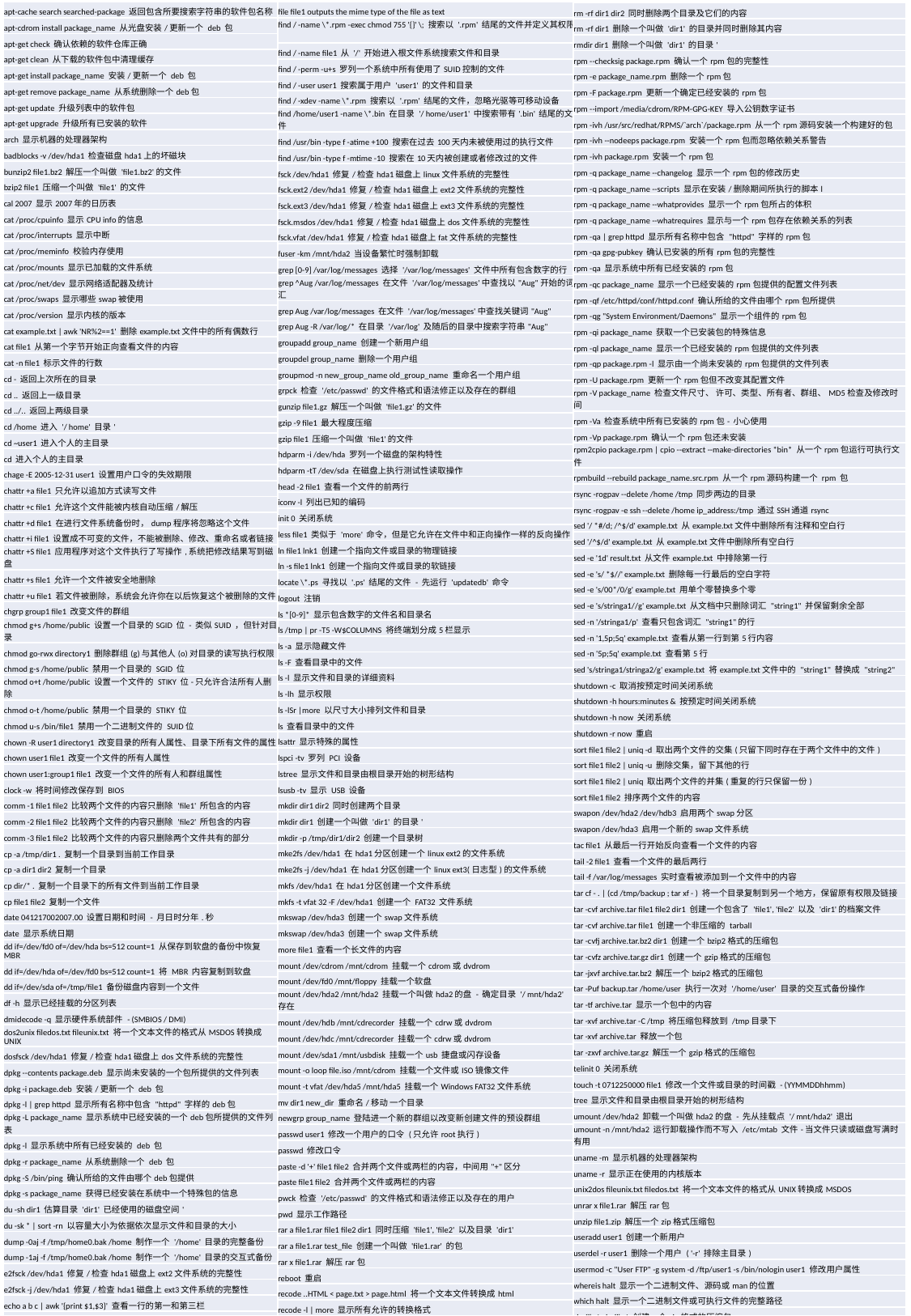

| file file1 outputs the mime type of the file as text |
| --- |
| find / -name \\*.rpm -exec chmod 755 '{}' \; 搜索以 '.rpm' 结尾的文件并定义其权限 |
| find / -name file1 从 '/' 开始进入根文件系统搜索文件和目录 |
| find / -perm -u+s 罗列一个系统中所有使用了SUID控制的文件 |
| find / -user user1 搜索属于用户 'user1' 的文件和目录 |
| find / -xdev -name \\*.rpm 搜索以 '.rpm' 结尾的文件，忽略光驱等可移动设备 |
| find /home/user1 -name \\*.bin 在目录 '/ home/user1' 中搜索带有'.bin' 结尾的文件 |
| find /usr/bin -type f -atime +100 搜索在过去100天内未被使用过的执行文件 |
| find /usr/bin -type f -mtime -10 搜索在10天内被创建或者修改过的文件 |
| fsck /dev/hda1 修复/检查hda1磁盘上linux文件系统的完整性 |
| fsck.ext2 /dev/hda1 修复/检查hda1磁盘上ext2文件系统的完整性 |
| fsck.ext3 /dev/hda1 修复/检查hda1磁盘上ext3文件系统的完整性 |
| fsck.msdos /dev/hda1 修复/检查hda1磁盘上dos文件系统的完整性 |
| fsck.vfat /dev/hda1 修复/检查hda1磁盘上fat文件系统的完整性 |
| fuser -km /mnt/hda2 当设备繁忙时强制卸载 |
| grep [0-9] /var/log/messages 选择 '/var/log/messages' 文件中所有包含数字的行 |
| grep ^Aug /var/log/messages 在文件 '/var/log/messages'中查找以"Aug"开始的词汇 |
| grep Aug /var/log/messages 在文件 '/var/log/messages'中查找关键词"Aug" |
| grep Aug -R /var/log/\* 在目录 '/var/log' 及随后的目录中搜索字符串"Aug" |
| groupadd group\_name 创建一个新用户组 |
| groupdel group\_name 删除一个用户组 |
| groupmod -n new\_group\_name old\_group\_name 重命名一个用户组 |
| grpck 检查 '/etc/passwd' 的文件格式和语法修正以及存在的群组 |
| gunzip file1.gz 解压一个叫做 'file1.gz'的文件 |
| gzip -9 file1 最大程度压缩 |
| gzip file1 压缩一个叫做 'file1'的文件 |
| hdparm -i /dev/hda 罗列一个磁盘的架构特性 |
| hdparm -tT /dev/sda 在磁盘上执行测试性读取操作 |
| head -2 file1 查看一个文件的前两行 |
| iconv -l 列出已知的编码 |
| init 0 关闭系统 |
| less file1 类似于 'more' 命令，但是它允许在文件中和正向操作一样的反向操作 |
| ln file1 lnk1 创建一个指向文件或目录的物理链接 |
| ln -s file1 lnk1 创建一个指向文件或目录的软链接 |
| locate \\*.ps 寻找以 '.ps' 结尾的文件 - 先运行 'updatedb' 命令 |
| logout 注销 |
| ls \*[0-9]\* 显示包含数字的文件名和目录名 |
| ls /tmp | pr -T5 -W$COLUMNS 将终端划分成5栏显示 |
| ls -a 显示隐藏文件 |
| ls -F 查看目录中的文件 |
| ls -l 显示文件和目录的详细资料 |
| ls -lh 显示权限 |
| ls -lSr |more 以尺寸大小排列文件和目录 |
| ls 查看目录中的文件 |
| lsattr 显示特殊的属性 |
| lspci -tv 罗列 PCI 设备 |
| lstree 显示文件和目录由根目录开始的树形结构 |
| lsusb -tv 显示 USB 设备 |
| mkdir dir1 dir2 同时创建两个目录 |
| mkdir dir1 创建一个叫做 'dir1' 的目录' |
| mkdir -p /tmp/dir1/dir2 创建一个目录树 |
| mke2fs /dev/hda1 在hda1分区创建一个linux ext2的文件系统 |
| mke2fs -j /dev/hda1 在hda1分区创建一个linux ext3(日志型)的文件系统 |
| mkfs /dev/hda1 在hda1分区创建一个文件系统 |
| mkfs -t vfat 32 -F /dev/hda1 创建一个 FAT32 文件系统 |
| mkswap /dev/hda3 创建一个swap文件系统 |
| mkswap /dev/hda3 创建一个swap文件系统 |
| more file1 查看一个长文件的内容 |
| mount /dev/cdrom /mnt/cdrom 挂载一个cdrom或dvdrom |
| mount /dev/fd0 /mnt/floppy 挂载一个软盘 |
| mount /dev/hda2 /mnt/hda2 挂载一个叫做hda2的盘 - 确定目录 '/ mnt/hda2' 存在 |
| mount /dev/hdb /mnt/cdrecorder 挂载一个cdrw或dvdrom |
| mount /dev/hdc /mnt/cdrecorder 挂载一个cdrw或dvdrom |
| mount /dev/sda1 /mnt/usbdisk 挂载一个usb 捷盘或闪存设备 |
| mount -o loop file.iso /mnt/cdrom 挂载一个文件或ISO镜像文件 |
| mount -t vfat /dev/hda5 /mnt/hda5 挂载一个Windows FAT32文件系统 |
| mv dir1 new\_dir 重命名/移动 一个目录 |
| newgrp group\_name 登陆进一个新的群组以改变新创建文件的预设群组 |
| passwd user1 修改一个用户的口令 (只允许root执行) |
| passwd 修改口令 |
| paste -d '+' file1 file2 合并两个文件或两栏的内容，中间用"+"区分 |
| paste file1 file2 合并两个文件或两栏的内容 |
| pwck 检查 '/etc/passwd' 的文件格式和语法修正以及存在的用户 |
| pwd 显示工作路径 |
| rar a file1.rar file1 file2 dir1 同时压缩 'file1', 'file2' 以及目录 'dir1' |
| rar a file1.rar test\_file 创建一个叫做 'file1.rar' 的包 |
| rar x file1.rar 解压rar包 |
| reboot 重启 |
| recode ..HTML < page.txt > page.html 将一个文本文件转换成html |
| recode -l | more 显示所有允许的转换格式 |
| restore -if /tmp/home0.bak 还原一个交互式备份 |
| rm -f file1 删除一个叫做 'file1' 的文件' |
| apt-cache search searched-package 返回包含所要搜索字符串的软件包名称 |
| --- |
| apt-cdrom install package\_name 从光盘安装/更新一个 deb 包 |
| apt-get check 确认依赖的软件仓库正确 |
| apt-get clean 从下载的软件包中清理缓存 |
| apt-get install package\_name 安装/更新一个 deb 包 |
| apt-get remove package\_name 从系统删除一个deb包 |
| apt-get update 升级列表中的软件包 |
| apt-get upgrade 升级所有已安装的软件 |
| arch 显示机器的处理器架构 |
| badblocks -v /dev/hda1 检查磁盘hda1上的坏磁块 |
| bunzip2 file1.bz2 解压一个叫做 'file1.bz2'的文件 |
| bzip2 file1 压缩一个叫做 'file1' 的文件 |
| cal 2007 显示2007年的日历表 |
| cat /proc/cpuinfo 显示CPU info的信息 |
| cat /proc/interrupts 显示中断 |
| cat /proc/meminfo 校验内存使用 |
| cat /proc/mounts 显示已加载的文件系统 |
| cat /proc/net/dev 显示网络适配器及统计 |
| cat /proc/swaps 显示哪些swap被使用 |
| cat /proc/version 显示内核的版本 |
| cat example.txt | awk 'NR%2==1' 删除example.txt文件中的所有偶数行 |
| cat file1 从第一个字节开始正向查看文件的内容 |
| cat -n file1 标示文件的行数 |
| cd - 返回上次所在的目录 |
| cd .. 返回上一级目录 |
| cd ../.. 返回上两级目录 |
| cd /home 进入 '/ home' 目录' |
| cd ~user1 进入个人的主目录 |
| cd 进入个人的主目录 |
| chage -E 2005-12-31 user1 设置用户口令的失效期限 |
| chattr +a file1 只允许以追加方式读写文件 |
| chattr +c file1 允许这个文件能被内核自动压缩/解压 |
| chattr +d file1 在进行文件系统备份时，dump程序将忽略这个文件 |
| chattr +i file1 设置成不可变的文件，不能被删除、修改、重命名或者链接 |
| chattr +S file1 应用程序对这个文件执行了写操作,系统把修改结果写到磁盘 |
| chattr +s file1 允许一个文件被安全地删除 |
| chattr +u file1 若文件被删除，系统会允许你在以后恢复这个被删除的文件 |
| chgrp group1 file1 改变文件的群组 |
| chmod g+s /home/public 设置一个目录的SGID 位 - 类似SUID ，但针对目录 |
| chmod go-rwx directory1 删除群组(g)与其他人(o)对目录的读写执行权限 |
| chmod g-s /home/public 禁用一个目录的 SGID 位 |
| chmod o+t /home/public 设置一个文件的 STIKY 位-只允许合法所有人删除 |
| chmod o-t /home/public 禁用一个目录的 STIKY 位 |
| chmod u-s /bin/file1 禁用一个二进制文件的 SUID位 |
| chown -R user1 directory1 改变目录的所有人属性、目录下所有文件的属性 |
| chown user1 file1 改变一个文件的所有人属性 |
| chown user1:group1 file1 改变一个文件的所有人和群组属性 |
| clock -w 将时间修改保存到 BIOS |
| comm -1 file1 file2 比较两个文件的内容只删除 'file1' 所包含的内容 |
| comm -2 file1 file2 比较两个文件的内容只删除 'file2' 所包含的内容 |
| comm -3 file1 file2 比较两个文件的内容只删除两个文件共有的部分 |
| cp -a /tmp/dir1 . 复制一个目录到当前工作目录 |
| cp -a dir1 dir2 复制一个目录 |
| cp dir/\* . 复制一个目录下的所有文件到当前工作目录 |
| cp file1 file2 复制一个文件 |
| date 041217002007.00 设置日期和时间 - 月日时分年.秒 |
| date 显示系统日期 |
| dd if=/dev/fd0 of=/dev/hda bs=512 count=1 从保存到软盘的备份中恢复MBR |
| dd if=/dev/hda of=/dev/fd0 bs=512 count=1 将 MBR 内容复制到软盘 |
| dd if=/dev/sda of=/tmp/file1 备份磁盘内容到一个文件 |
| df -h 显示已经挂载的分区列表 |
| dmidecode -q 显示硬件系统部件 - (SMBIOS / DMI) |
| dos2unix filedos.txt fileunix.txt 将一个文本文件的格式从MSDOS转换成UNIX |
| dosfsck /dev/hda1 修复/检查hda1磁盘上dos文件系统的完整性 |
| dpkg --contents package.deb 显示尚未安装的一个包所提供的文件列表 |
| dpkg -i package.deb 安装/更新一个 deb 包 |
| dpkg -l | grep httpd 显示所有名称中包含 "httpd" 字样的deb包 |
| dpkg -L package\_name 显示系统中已经安装的一个deb包所提供的文件列表 |
| dpkg -l 显示系统中所有已经安装的 deb 包 |
| dpkg -r package\_name 从系统删除一个 deb 包 |
| dpkg -S /bin/ping 确认所给的文件由哪个deb包提供 |
| dpkg -s package\_name 获得已经安装在系统中一个特殊包的信息 |
| du -sh dir1 估算目录 'dir1' 已经使用的磁盘空间' |
| du -sk \* | sort -rn 以容量大小为依据依次显示文件和目录的大小 |
| dump -0aj -f /tmp/home0.bak /home 制作一个 '/home' 目录的完整备份 |
| dump -1aj -f /tmp/home0.bak /home 制作一个 '/home' 目录的交互式备份 |
| e2fsck /dev/hda1 修复/检查hda1磁盘上ext2文件系统的完整性 |
| e2fsck -j /dev/hda1 修复/检查hda1磁盘上ext3文件系统的完整性 |
| echo a b c | awk '{print $1,$3}' 查看一行的第一和第三栏 |
| echo a b c | awk '{print $1}' 查看一行第一栏 |
| echo 'esempio' | tr '[:lower:]' '[:upper:]' 合并上下单元格内容 |
| fdformat -n /dev/fd0 格式化一个软盘 |
| rm -rf dir1 dir2 同时删除两个目录及它们的内容 |
| --- |
| rm -rf dir1 删除一个叫做 'dir1' 的目录并同时删除其内容 |
| rmdir dir1 删除一个叫做 'dir1' 的目录' |
| rpm --checksig package.rpm 确认一个rpm包的完整性 |
| rpm -e package\_name.rpm 删除一个rpm包 |
| rpm -F package.rpm 更新一个确定已经安装的rpm包 |
| rpm --import /media/cdrom/RPM-GPG-KEY 导入公钥数字证书 |
| rpm -ivh /usr/src/redhat/RPMS/`arch`/package.rpm 从一个rpm源码安装一个构建好的包 |
| rpm -ivh --nodeeps package.rpm 安装一个rpm包而忽略依赖关系警告 |
| rpm -ivh package.rpm 安装一个rpm包 |
| rpm -q package\_name --changelog 显示一个rpm包的修改历史 |
| rpm -q package\_name --scripts 显示在安装/删除期间所执行的脚本l |
| rpm -q package\_name --whatprovides 显示一个rpm包所占的体积 |
| rpm -q package\_name --whatrequires 显示与一个rpm包存在依赖关系的列表 |
| rpm -qa | grep httpd 显示所有名称中包含 "httpd" 字样的rpm包 |
| rpm -qa gpg-pubkey 确认已安装的所有rpm包的完整性 |
| rpm -qa 显示系统中所有已经安装的rpm包 |
| rpm -qc package\_name 显示一个已经安装的rpm包提供的配置文件列表 |
| rpm -qf /etc/httpd/conf/httpd.conf 确认所给的文件由哪个rpm包所提供 |
| rpm -qg "System Environment/Daemons" 显示一个组件的rpm包 |
| rpm -qi package\_name 获取一个已安装包的特殊信息 |
| rpm -ql package\_name 显示一个已经安装的rpm包提供的文件列表 |
| rpm -qp package.rpm -l 显示由一个尚未安装的rpm包提供的文件列表 |
| rpm -U package.rpm 更新一个rpm包但不改变其配置文件 |
| rpm -V package\_name 检查文件尺寸、 许可、类型、所有者、群组、MD5检查及修改时间 |
| rpm -Va 检查系统中所有已安装的rpm包- 小心使用 |
| rpm -Vp package.rpm 确认一个rpm包还未安装 |
| rpm2cpio package.rpm | cpio --extract --make-directories \*bin\* 从一个rpm包运行可执行文件 |
| rpmbuild --rebuild package\_name.src.rpm 从一个rpm源码构建一个 rpm 包 |
| rsync -rogpav --delete /home /tmp 同步两边的目录 |
| rsync -rogpav -e ssh --delete /home ip\_address:/tmp 通过SSH通道rsync |
| sed '/ \*#/d; /^$/d' example.txt 从example.txt文件中删除所有注释和空白行 |
| sed '/^$/d' example.txt 从example.txt文件中删除所有空白行 |
| sed -e '1d' result.txt 从文件example.txt 中排除第一行 |
| sed -e 's/ \*$//' example.txt 删除每一行最后的空白字符 |
| sed -e 's/00\*/0/g' example.txt 用单个零替换多个零 |
| sed -e 's/stringa1//g' example.txt 从文档中只删除词汇 "string1" 并保留剩余全部 |
| sed -n '/stringa1/p' 查看只包含词汇 "string1"的行 |
| sed -n '1,5p;5q' example.txt 查看从第一行到第5行内容 |
| sed -n '5p;5q' example.txt 查看第5行 |
| sed 's/stringa1/stringa2/g' example.txt 将example.txt文件中的 "string1" 替换成 "string2" |
| shutdown -c 取消按预定时间关闭系统 |
| shutdown -h hours:minutes & 按预定时间关闭系统 |
| shutdown -h now 关闭系统 |
| shutdown -r now 重启 |
| sort file1 file2 | uniq -d 取出两个文件的交集(只留下同时存在于两个文件中的文件) |
| sort file1 file2 | uniq -u 删除交集，留下其他的行 |
| sort file1 file2 | uniq 取出两个文件的并集(重复的行只保留一份) |
| sort file1 file2 排序两个文件的内容 |
| swapon /dev/hda2 /dev/hdb3 启用两个swap分区 |
| swapon /dev/hda3 启用一个新的swap文件系统 |
| tac file1 从最后一行开始反向查看一个文件的内容 |
| tail -2 file1 查看一个文件的最后两行 |
| tail -f /var/log/messages 实时查看被添加到一个文件中的内容 |
| tar cf - . | (cd /tmp/backup ; tar xf - ) 将一个目录复制到另一个地方，保留原有权限及链接 |
| tar -cvf archive.tar file1 file2 dir1 创建一个包含了 'file1', 'file2' 以及 'dir1'的档案文件 |
| tar -cvf archive.tar file1 创建一个非压缩的 tarball |
| tar -cvfj archive.tar.bz2 dir1 创建一个bzip2格式的压缩包 |
| tar -cvfz archive.tar.gz dir1 创建一个gzip格式的压缩包 |
| tar -jxvf archive.tar.bz2 解压一个bzip2格式的压缩包 |
| tar -Puf backup.tar /home/user 执行一次对 '/home/user' 目录的交互式备份操作 |
| tar -tf archive.tar 显示一个包中的内容 |
| tar -xvf archive.tar -C /tmp 将压缩包释放到 /tmp目录下 |
| tar -xvf archive.tar 释放一个包 |
| tar -zxvf archive.tar.gz 解压一个gzip格式的压缩包 |
| telinit 0 关闭系统 |
| touch -t 0712250000 file1 修改一个文件或目录的时间戳 - (YYMMDDhhmm) |
| tree 显示文件和目录由根目录开始的树形结构 |
| umount /dev/hda2 卸载一个叫做hda2的盘 - 先从挂载点 '/ mnt/hda2' 退出 |
| umount -n /mnt/hda2 运行卸载操作而不写入 /etc/mtab 文件-当文件只读或磁盘写满时有用 |
| uname -m 显示机器的处理器架构 |
| uname -r 显示正在使用的内核版本 |
| unix2dos fileunix.txt filedos.txt 将一个文本文件的格式从UNIX转换成MSDOS |
| unrar x file1.rar 解压rar包 |
| unzip file1.zip 解压一个zip格式压缩包 |
| useradd user1 创建一个新用户 |
| userdel -r user1 删除一个用户 ( '-r' 排除主目录) |
| usermod -c "User FTP" -g system -d /ftp/user1 -s /bin/nologin user1 修改用户属性 |
| whereis halt 显示一个二进制文件、源码或man的位置 |
| which halt 显示一个二进制文件或可执行文件的完整路径 |
| zip file1.zip file1 创建一个zip格式的压缩包 |
| zip -r file1.zip file1 file2 dir1 将几个文件和目录同时压缩成一个zip格式的压缩包 |